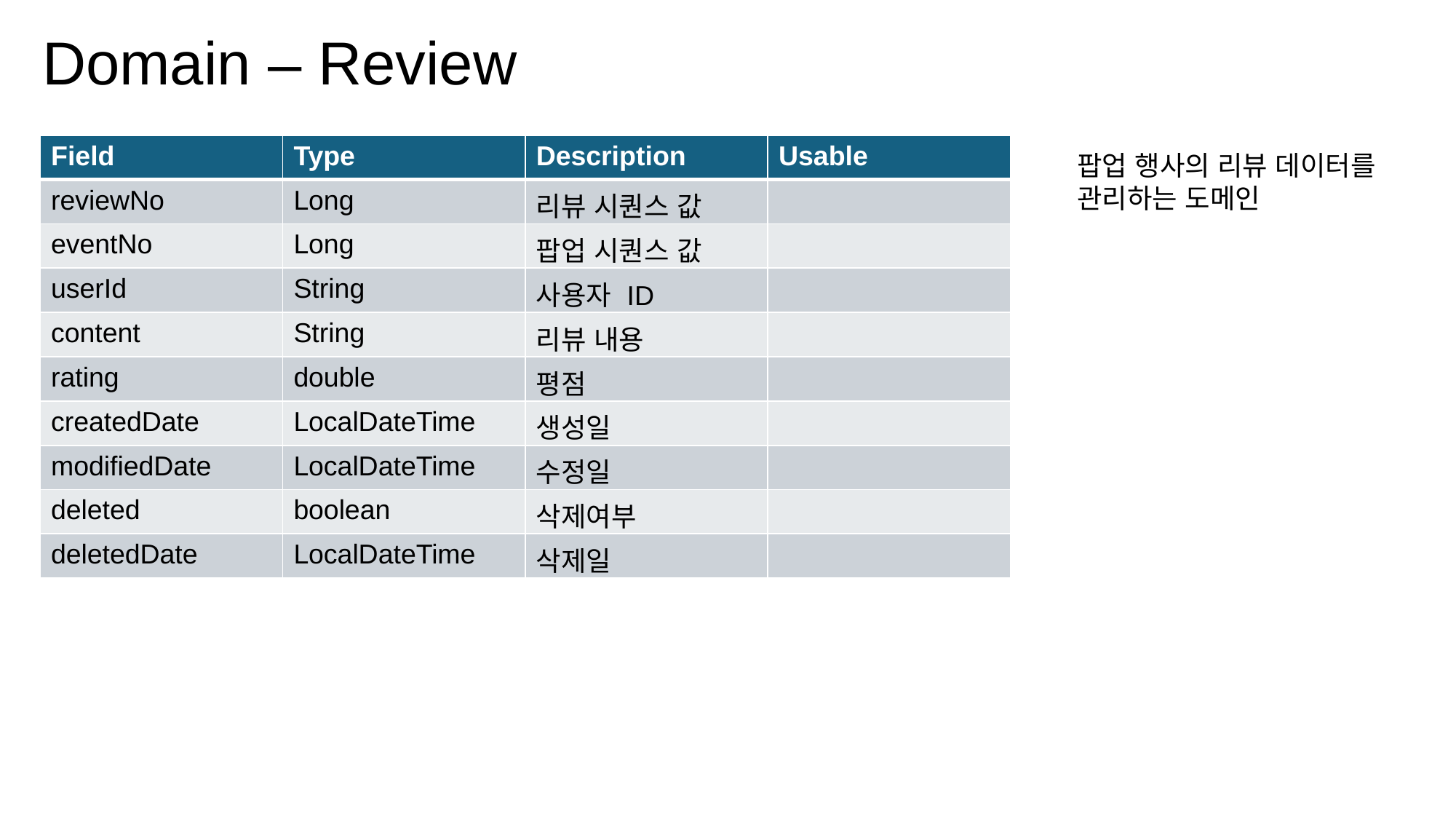

Domain – Review
| Field | Type | Description | Usable |
| --- | --- | --- | --- |
| reviewNo | Long | 리뷰 시퀀스 값 |  |
| eventNo | Long | 팝업 시퀀스 값 |  |
| userId | String | 사용자 ID |  |
| content | String | 리뷰 내용 |  |
| rating | double | 평점 |  |
| createdDate | LocalDateTime | 생성일 |  |
| modifiedDate | LocalDateTime | 수정일 |  |
| deleted | boolean | 삭제여부 |  |
| deletedDate | LocalDateTime | 삭제일 |  |
팝업 행사의 리뷰 데이터를
관리하는 도메인